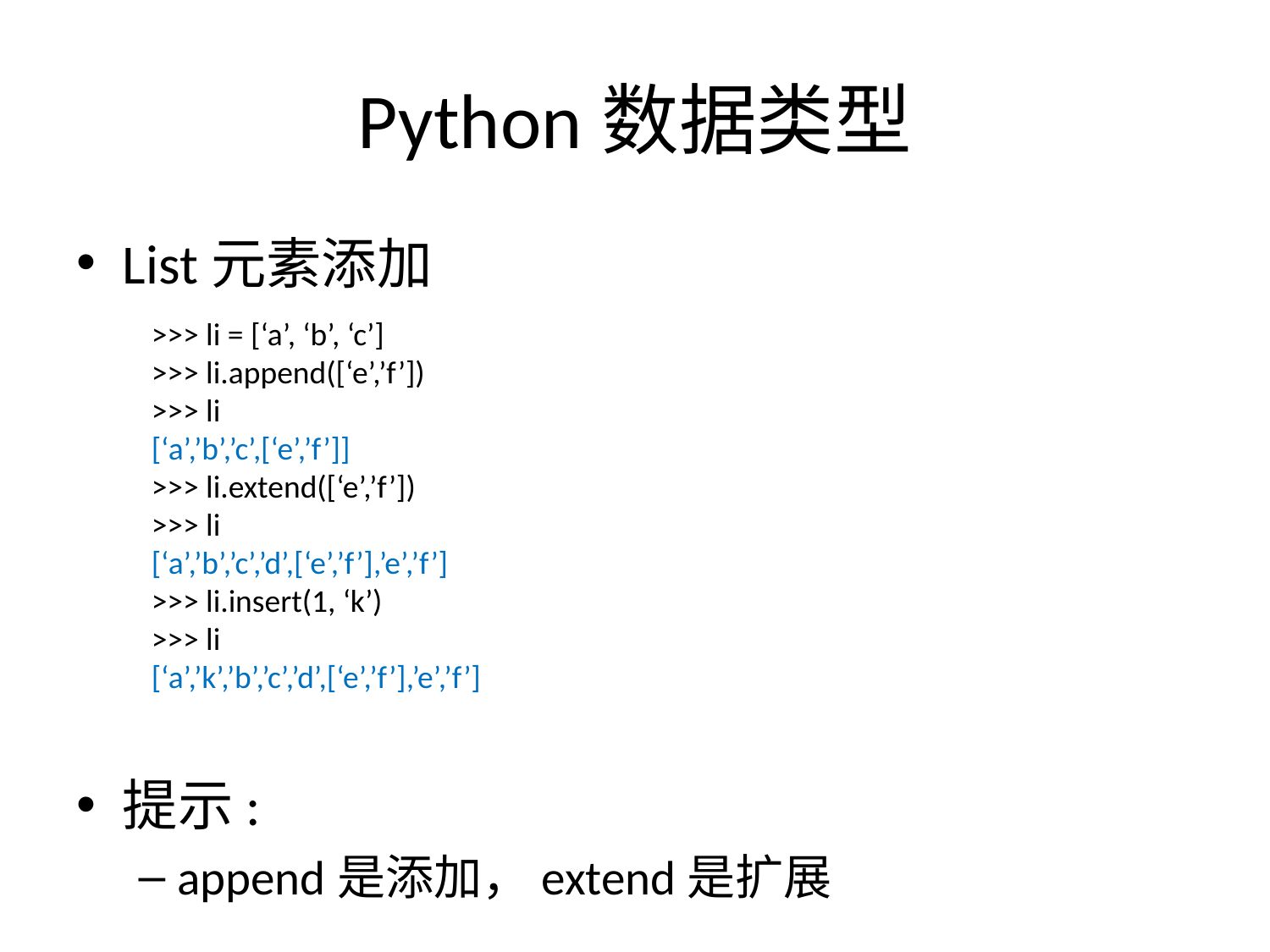

# Python数据类型
List元素添加

提示:
append是添加，extend是扩展

>>> li = [‘a’, ‘b’, ‘c’]
>>> li.append([‘e’,’f’])
>>> li
[‘a’,’b’,’c’,[‘e’,’f’]]
>>> li.extend([‘e’,’f’])
>>> li
[‘a’,’b’,’c’,’d’,[‘e’,’f’],’e’,’f’]
>>> li.insert(1, ‘k’)
>>> li
[‘a’,’k’,’b’,’c’,’d’,[‘e’,’f’],’e’,’f’]